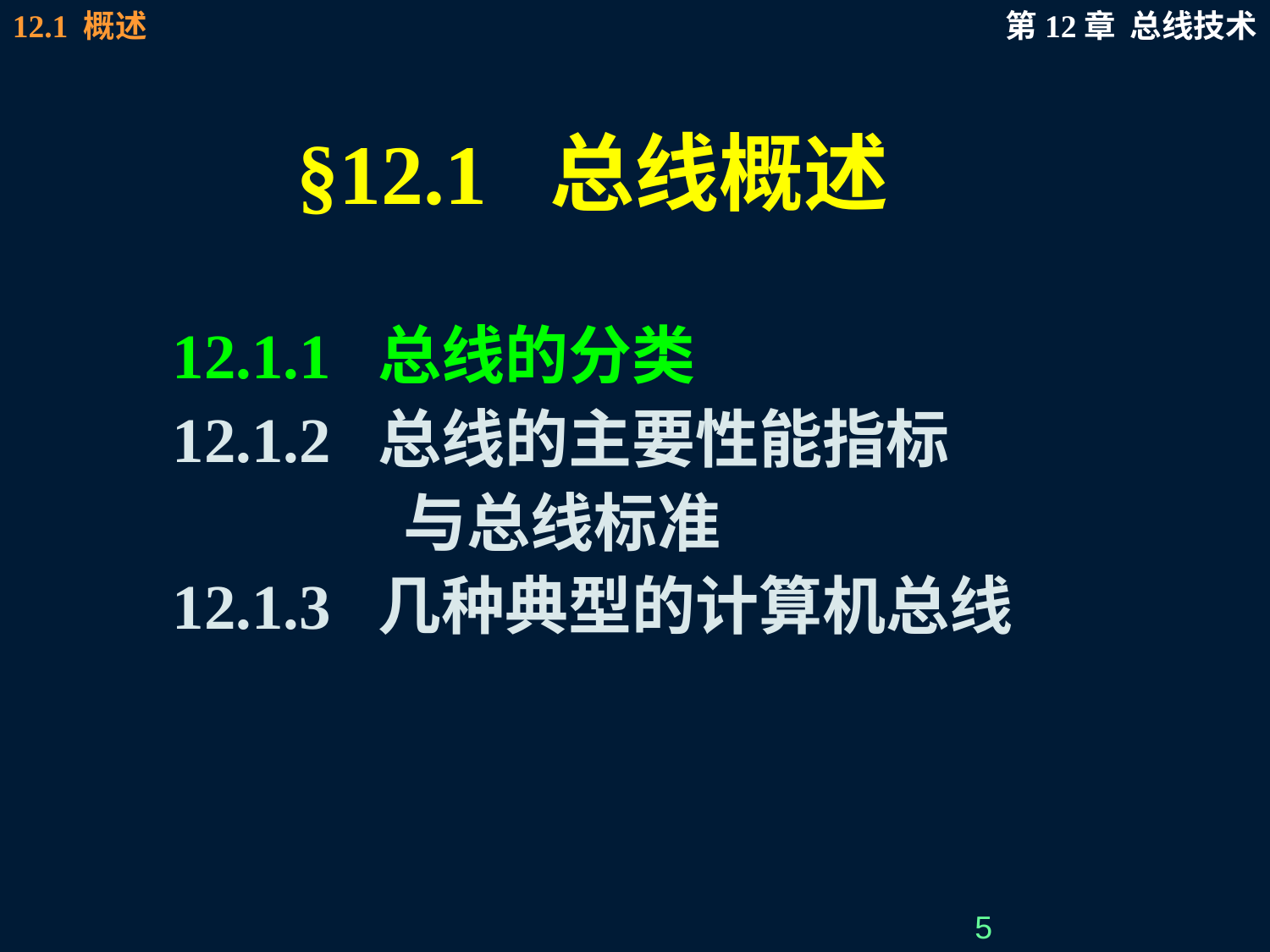

# §12.1  总线概述
12.1.1  总线的分类
12.1.2  总线的主要性能指标
               与总线标准
12.1.3  几种典型的计算机总线